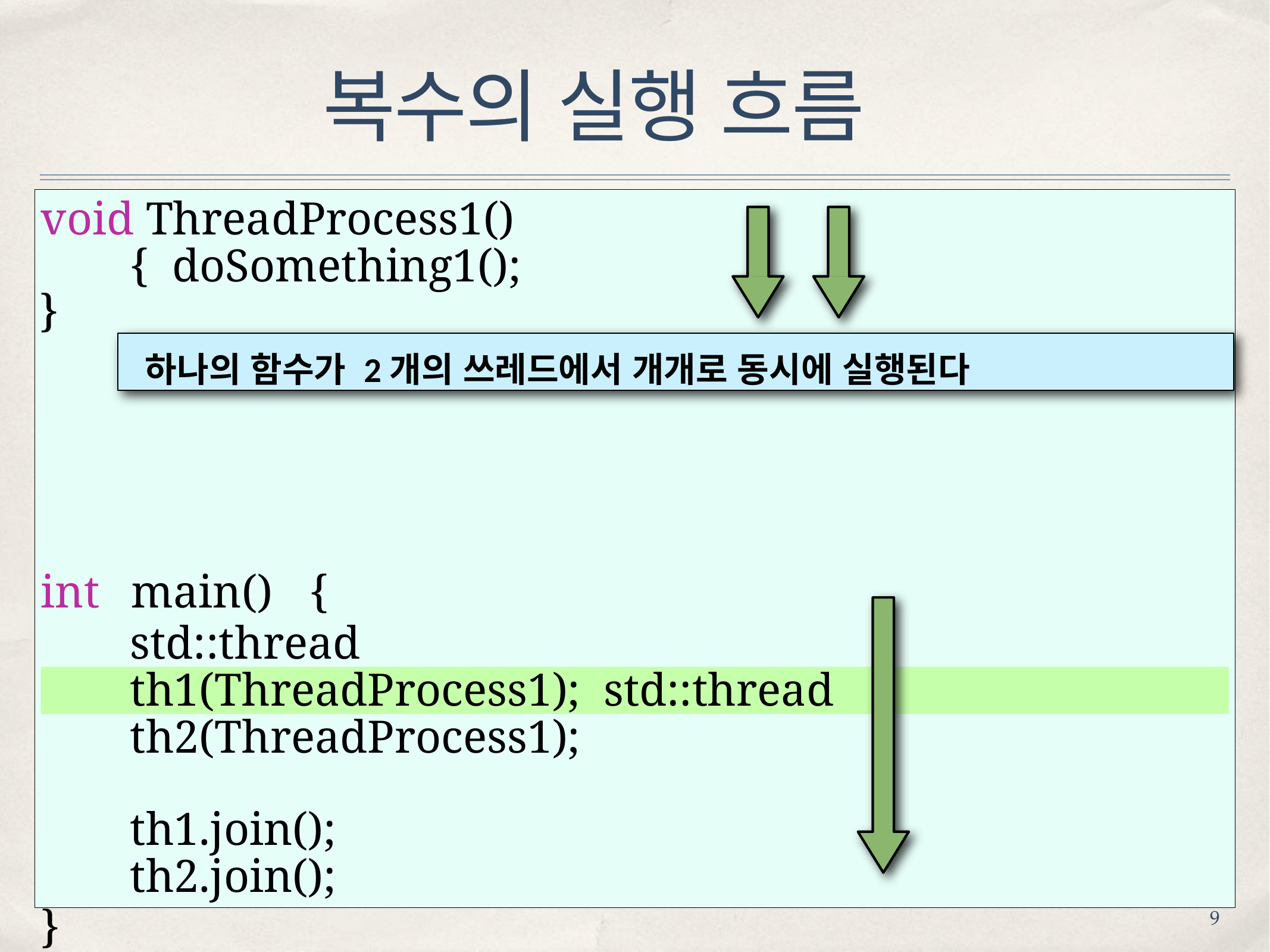

# 복수의 실행 흐름

void ThreadProcess1()	{  doSomething1();
}

하나의 함수가 2개의 쓰레드에서 개개로 동시에 실행된다
int	main()	{
std::thread	th1(ThreadProcess1);  std::thread	th2(ThreadProcess1);

th1.join();
th2.join();
}

9